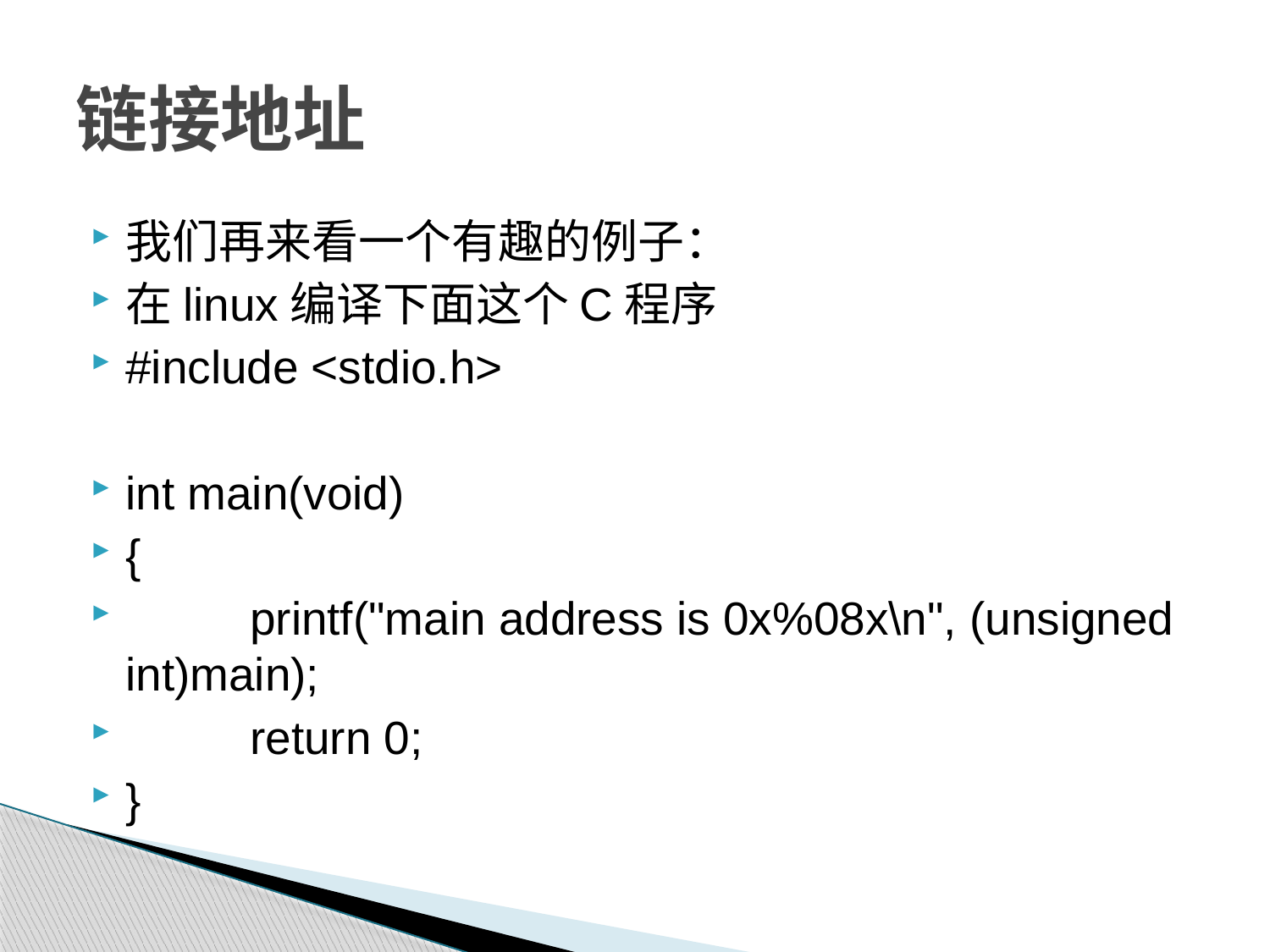

# 链接地址
我们再来看一个有趣的例子：
在linux编译下面这个C程序
#include <stdio.h>

int main(void)
{
	printf("main address is 0x%08x\n", (unsigned int)main);
	return 0;
}